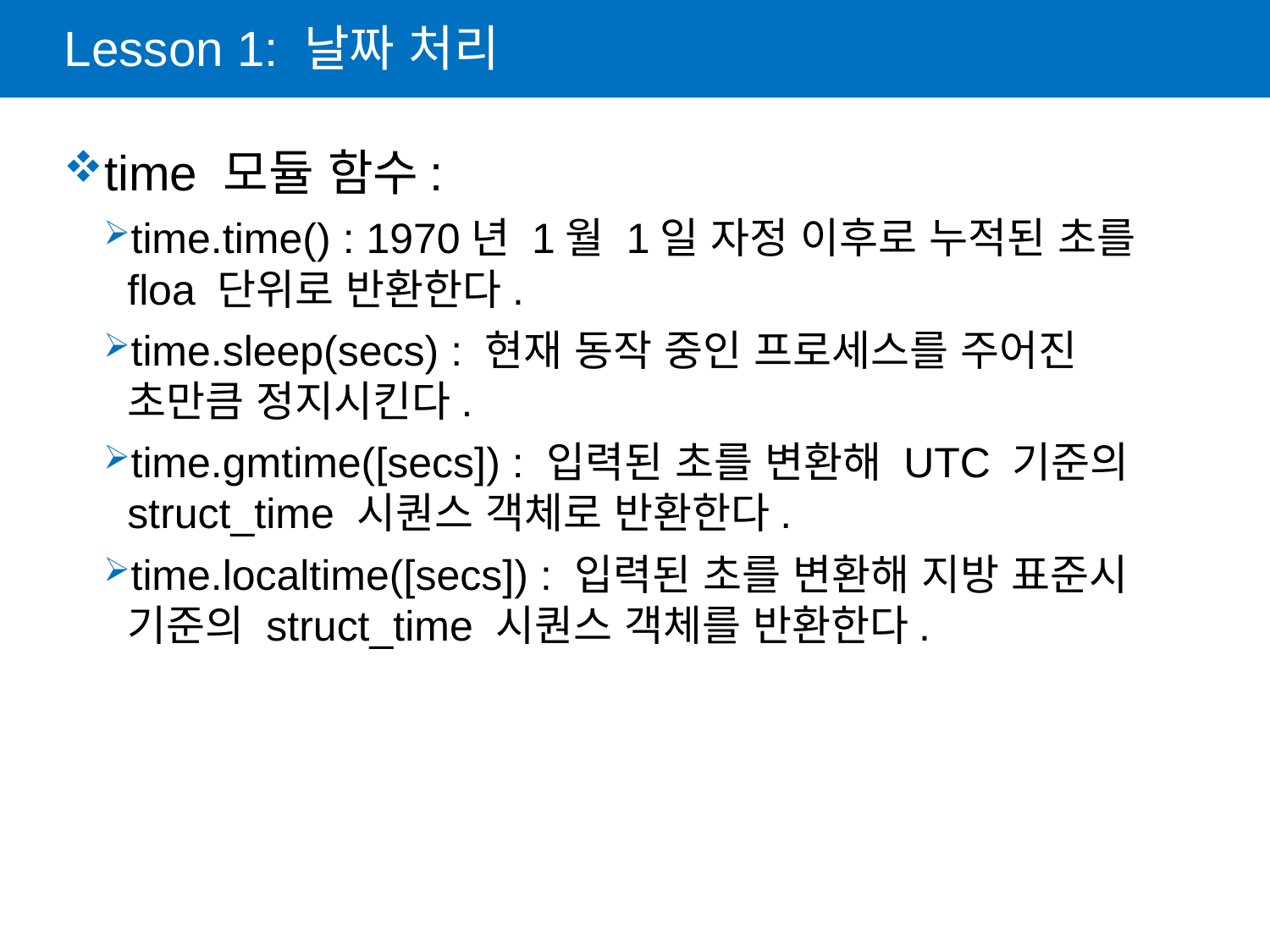

# Lesson 1: 날짜 처리
time 모듈 함수:
time.time() : 1970년 1월 1일 자정 이후로 누적된 초를 floa 단위로 반환한다.
time.sleep(secs) : 현재 동작 중인 프로세스를 주어진 초만큼 정지시킨다.
time.gmtime([secs]) : 입력된 초를 변환해 UTC 기준의 struct_time 시퀀스 객체로 반환한다.
time.localtime([secs]) : 입력된 초를 변환해 지방 표준시 기준의 struct_time 시퀀스 객체를 반환한다.